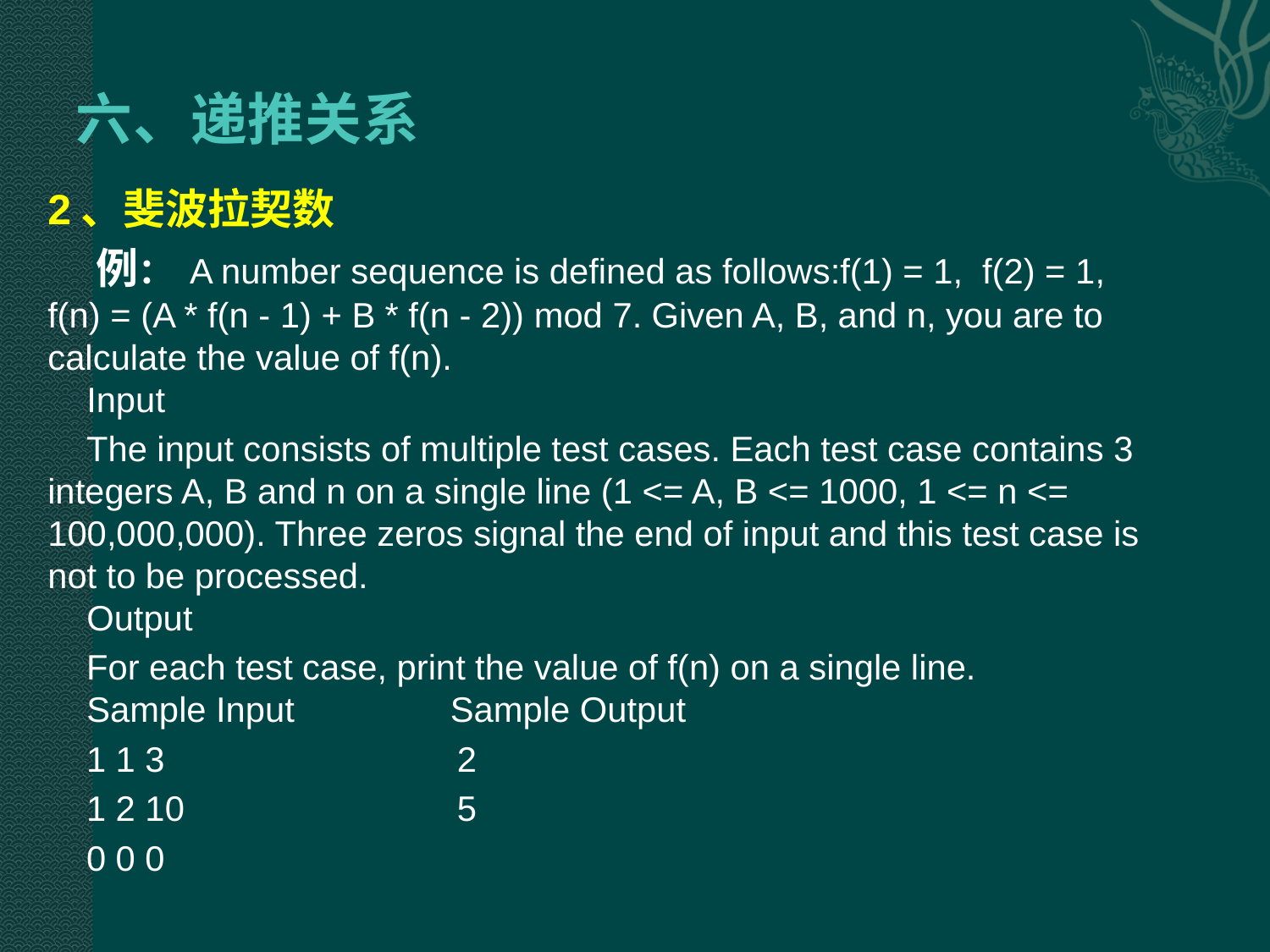

# 六、递推关系
2、斐波拉契数
    例： A number sequence is defined as follows:f(1) = 1,  f(2) = 1, f(n) = (A * f(n - 1) + B * f(n - 2)) mod 7. Given A, B, and n, you are to calculate the value of f(n).
    Input
    The input consists of multiple test cases. Each test case contains 3 integers A, B and n on a single line (1 <= A, B <= 1000, 1 <= n <= 100,000,000). Three zeros signal the end of input and this test case is not to be processed.
    Output
    For each test case, print the value of f(n) on a single line.
    Sample Input                Sample Output
    1 1 3                              2
    1 2 10                            5
    0 0 0